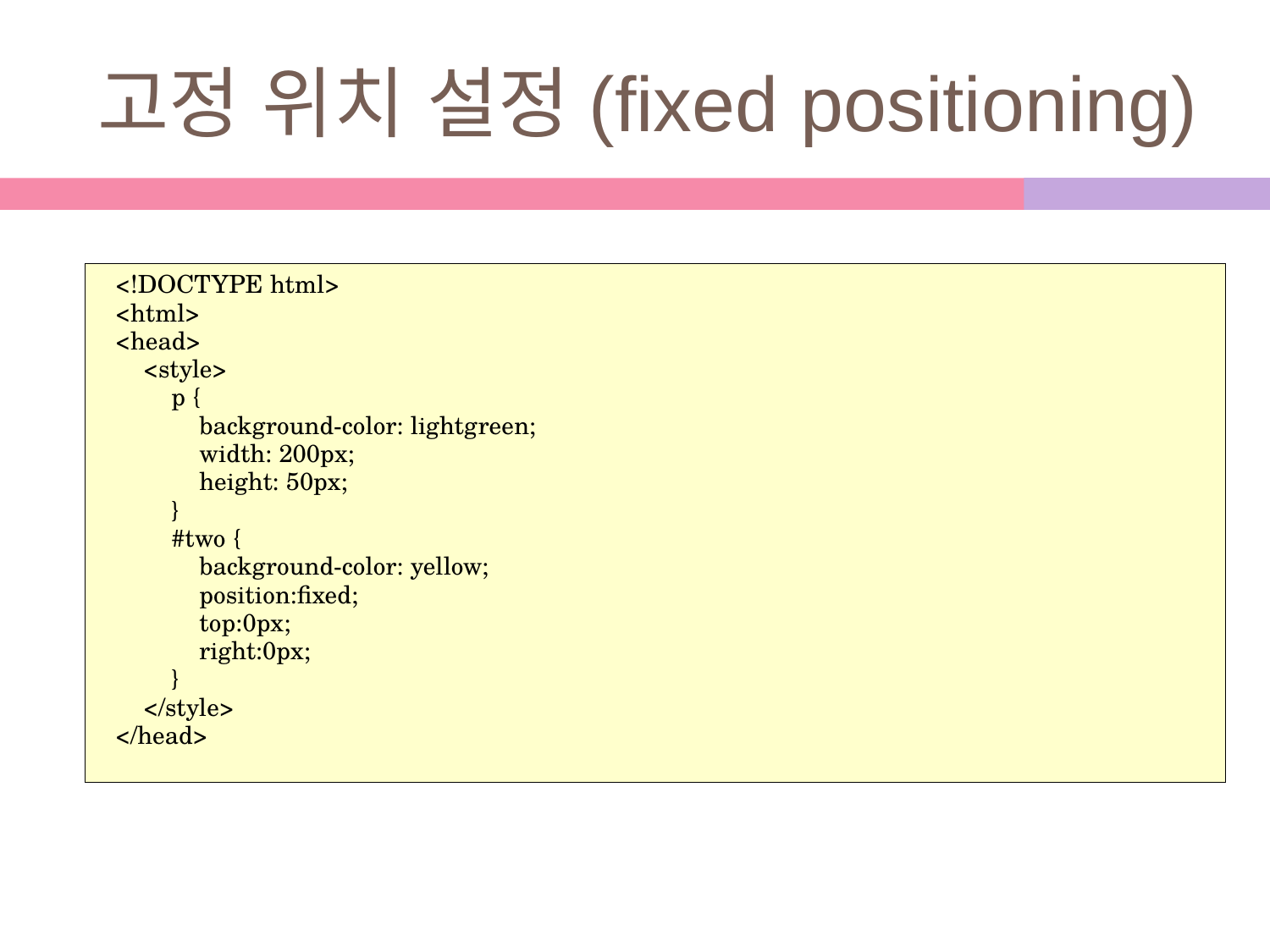

# 고정 위치 설정(fixed positioning)
<!DOCTYPE html>
<html>
<head>
    <style>
        p {
            background-color: lightgreen;
            width: 200px;
            height: 50px;
        }
        #two {
            background-color: yellow;
            position:fixed;
            top:0px;
            right:0px;
        }
    </style>
</head>